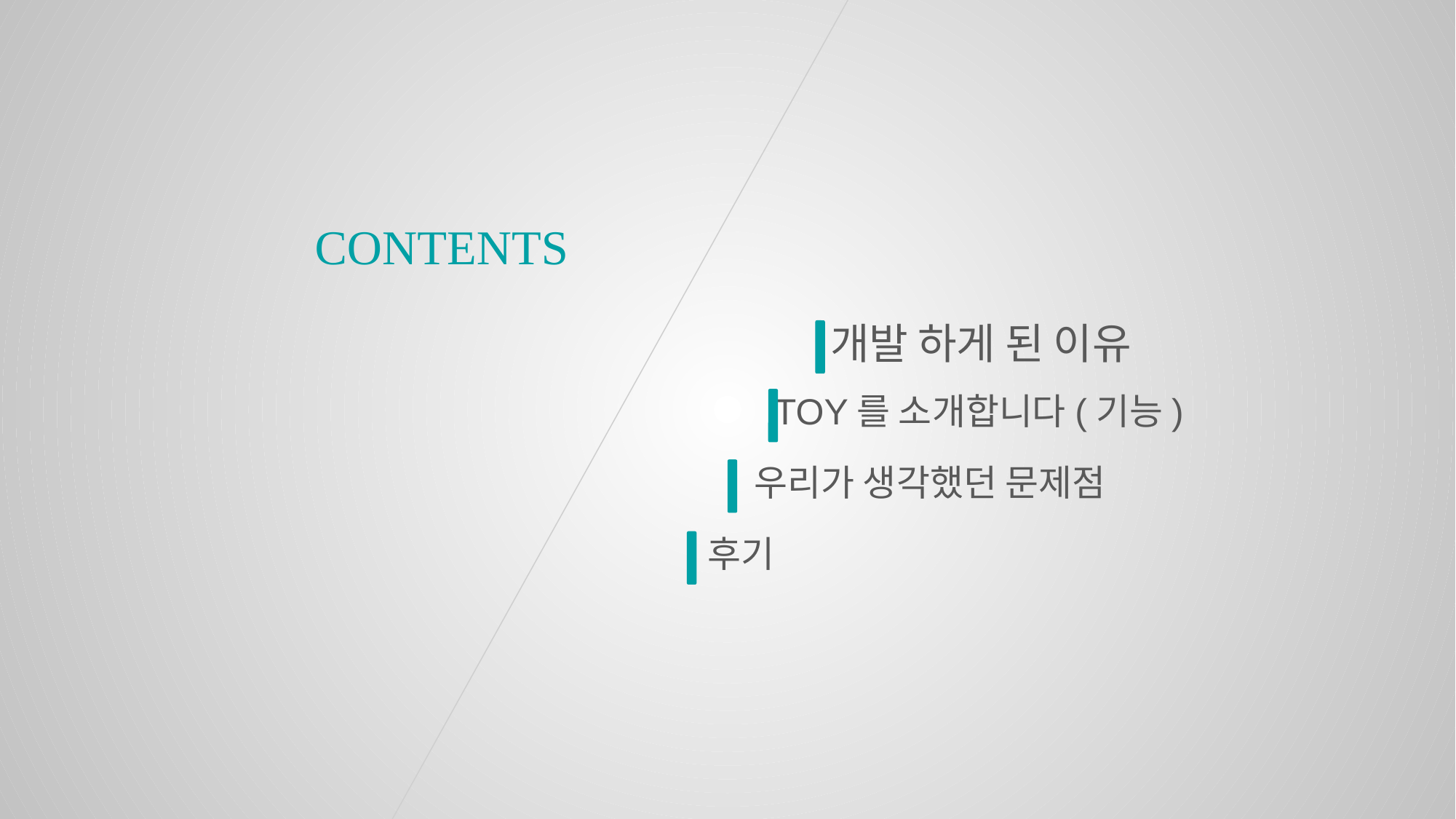

CONTENTS
개발 하게 된 이유

TOY를 소개합니다(기능)

우리가 생각했던 문제점

후기